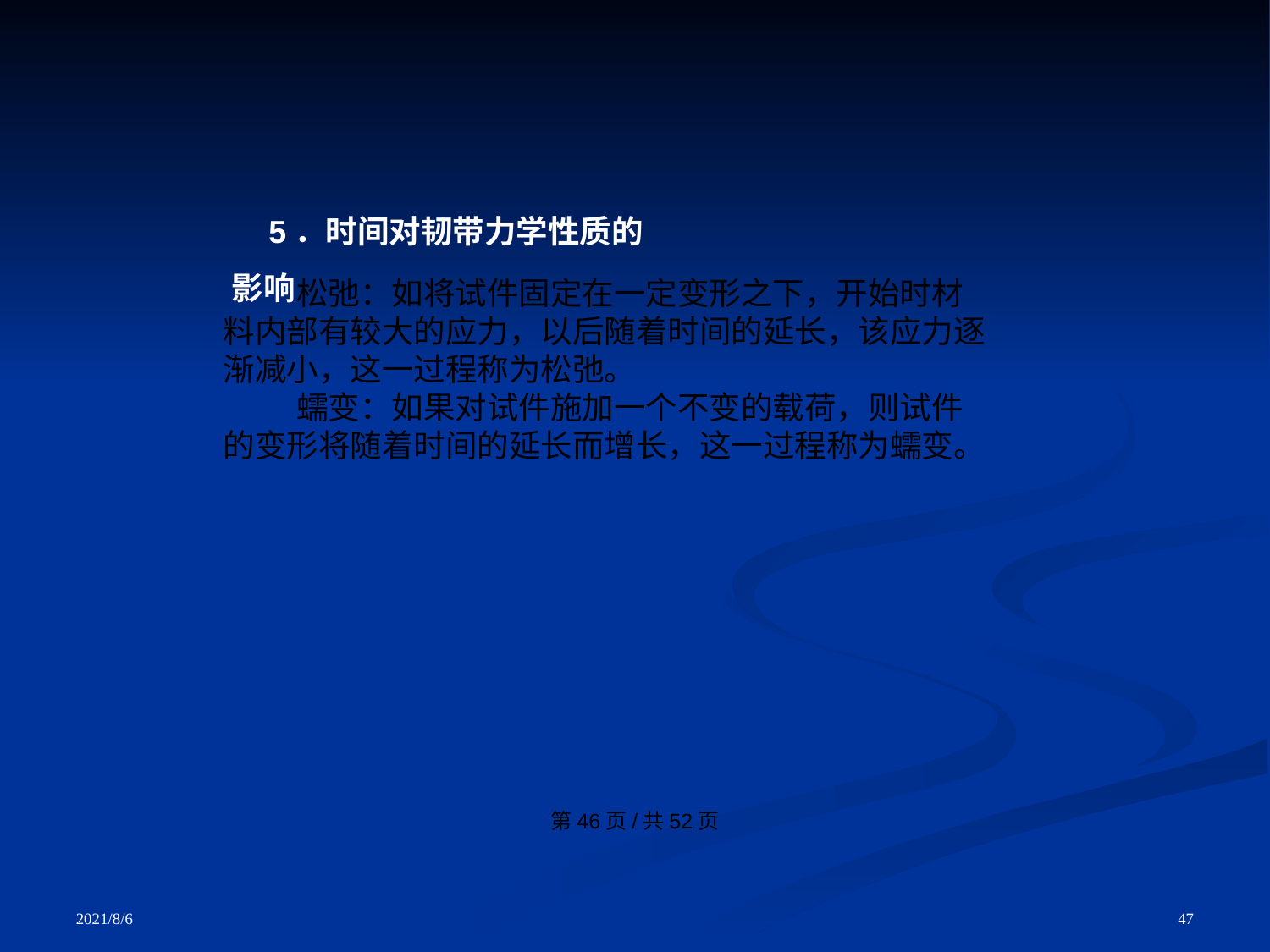

第46页/共52页
5．时间对韧带力学性质的影响
    松弛：如将试件固定在一定变形之下，开始时材料内部有较大的应力，以后随着时间的延长，该应力逐渐减小，这一过程称为松弛。
    蠕变：如果对试件施加一个不变的载荷，则试件的变形将随着时间的延长而增长，这一过程称为蠕变。
47
2021/8/6